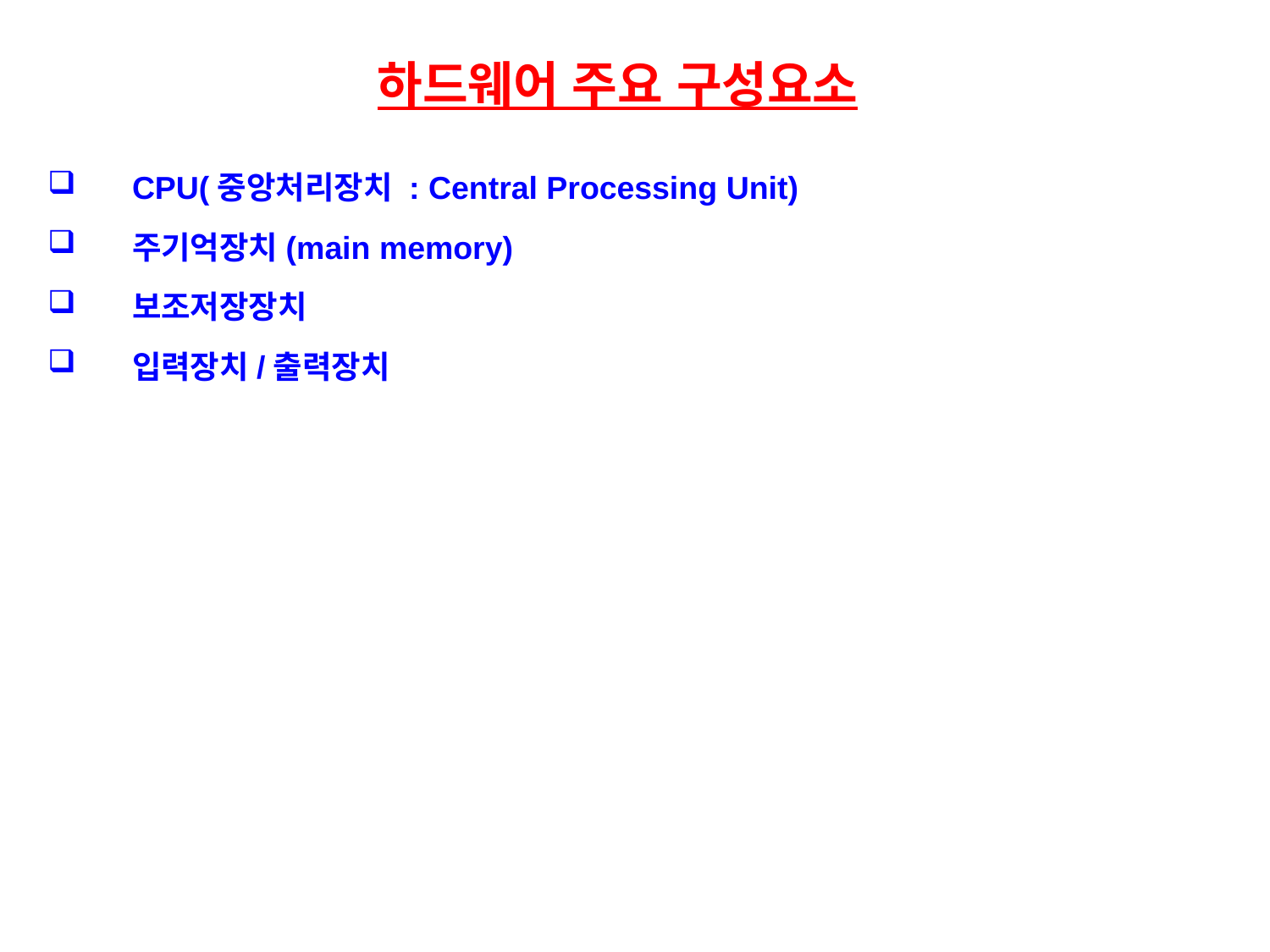

# 하드웨어 주요 구성요소
CPU(중앙처리장치 : Central Processing Unit)
주기억장치(main memory)
보조저장장치
입력장치/출력장치